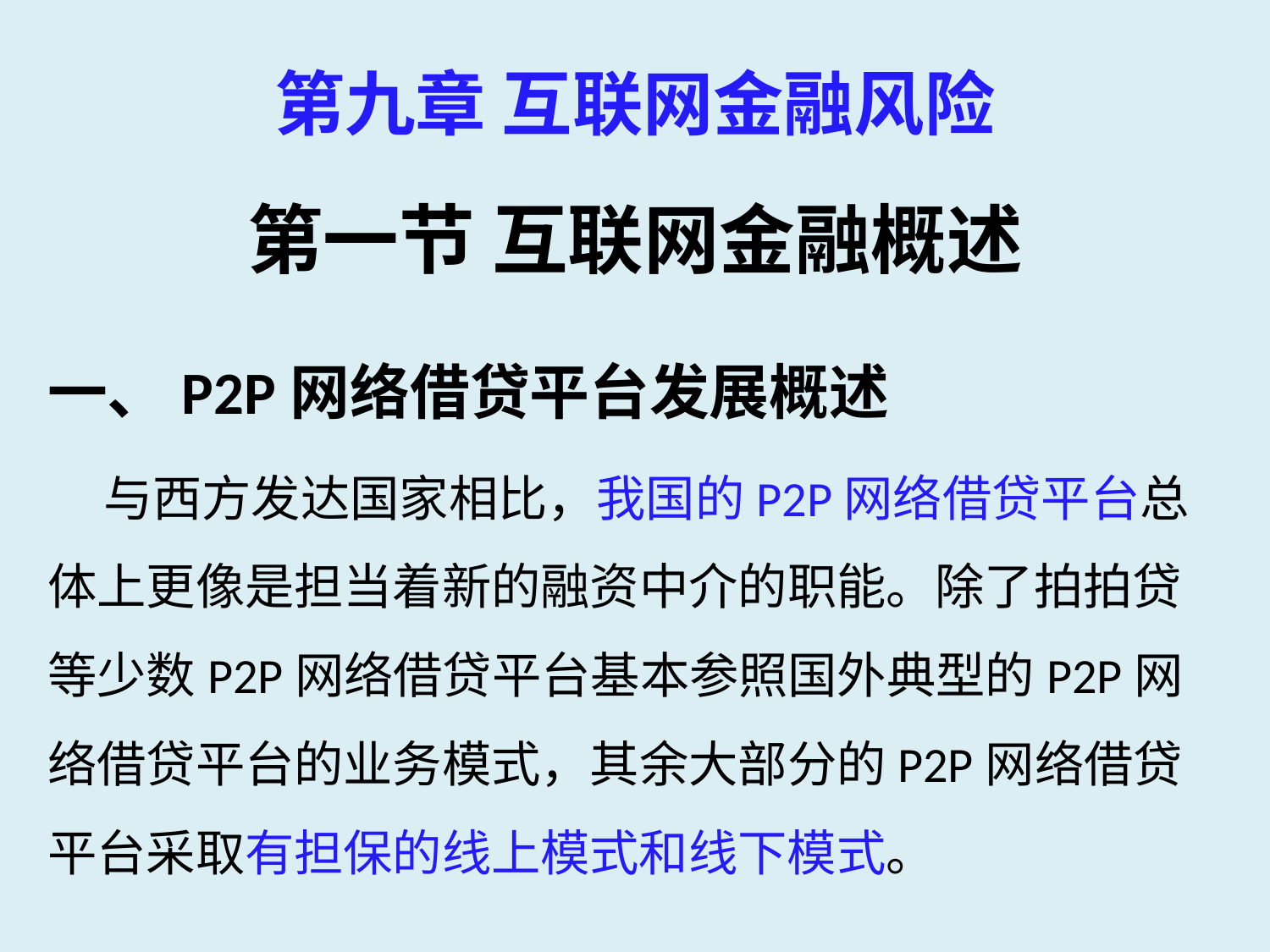

# 第九章 互联网金融风险
第一节 互联网金融概述

一、P2P网络借贷平台发展概述
    与西方发达国家相比，我国的P2P网络借贷平台总体上更像是担当着新的融资中介的职能。除了拍拍贷等少数P2P网络借贷平台基本参照国外典型的P2P网络借贷平台的业务模式，其余大部分的P2P网络借贷平台采取有担保的线上模式和线下模式。
8